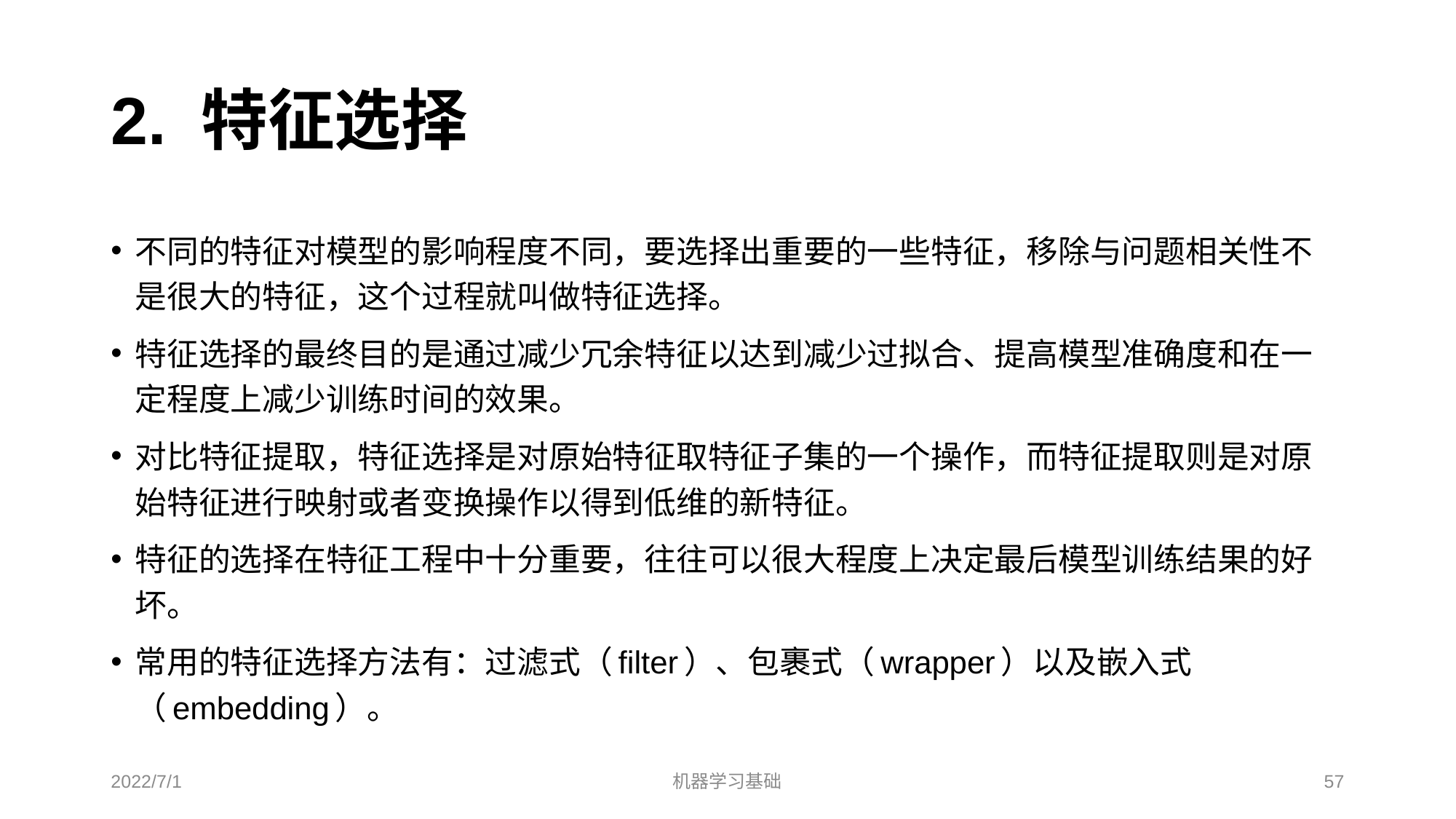

# 2. 特征选择
不同的特征对模型的影响程度不同，要选择出重要的一些特征，移除与问题相关性不是很大的特征，这个过程就叫做特征选择。
特征选择的最终目的是通过减少冗余特征以达到减少过拟合、提高模型准确度和在一定程度上减少训练时间的效果。
对比特征提取，特征选择是对原始特征取特征子集的一个操作，而特征提取则是对原始特征进行映射或者变换操作以得到低维的新特征。
特征的选择在特征工程中十分重要，往往可以很大程度上决定最后模型训练结果的好坏。
常用的特征选择方法有：过滤式（filter）、包裹式（wrapper）以及嵌入式（embedding）。
2022/7/1
机器学习基础
57